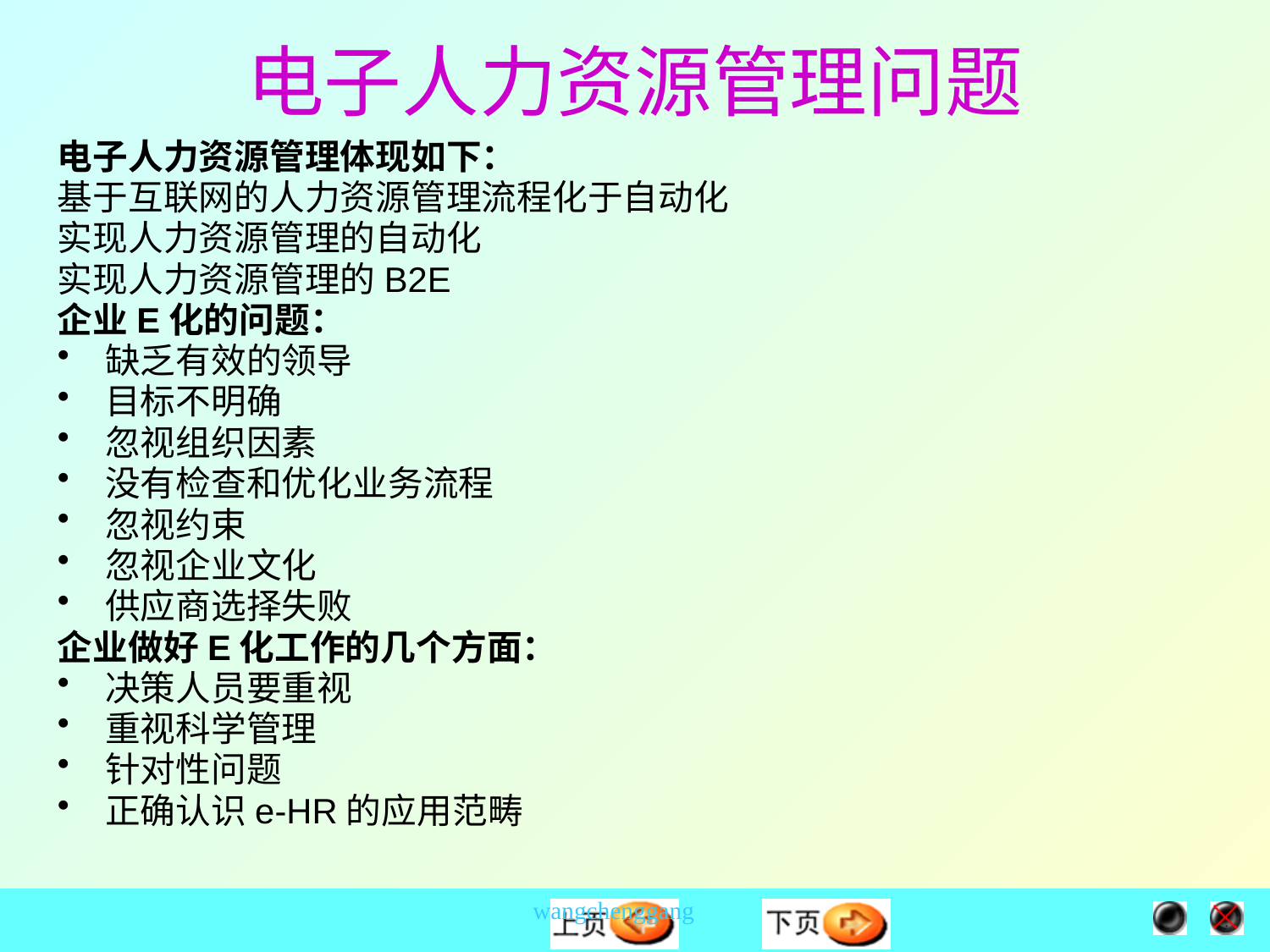

# 电子人力资源管理问题
电子人力资源管理体现如下：
基于互联网的人力资源管理流程化于自动化
实现人力资源管理的自动化
实现人力资源管理的B2E
企业E化的问题：
缺乏有效的领导
目标不明确
忽视组织因素
没有检查和优化业务流程
忽视约束
忽视企业文化
供应商选择失败
企业做好E化工作的几个方面：
决策人员要重视
重视科学管理
针对性问题
正确认识e-HR的应用范畴

wangchenggang